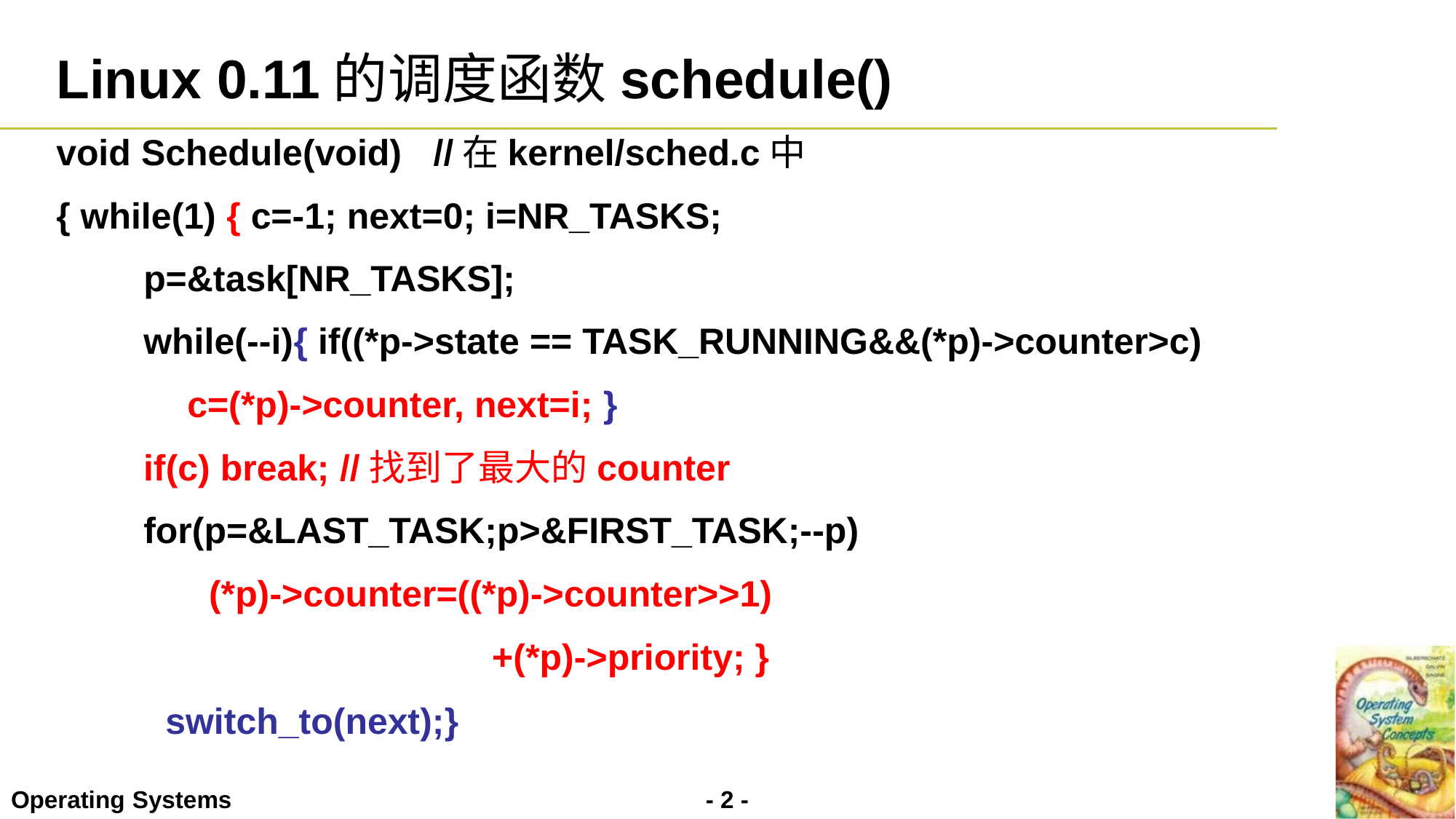

Linux 0.11的调度函数schedule()
void Schedule(void) //在kernel/sched.c中
{ while(1) { c=-1; next=0; i=NR_TASKS;
p=&task[NR_TASKS];

while(--i){ if((*p->state == TASK_RUNNING&&(*p)->counter>c)
c=(*p)->counter, next=i; }
if(c) break; //找到了最大的counter
for(p=&LAST_TASK;p>&FIRST_TASK;--p)
(*p)->counter=((*p)->counter>>1)
+(*p)->priority; }

switch_to(next);}
- 2 -
Operating Systems